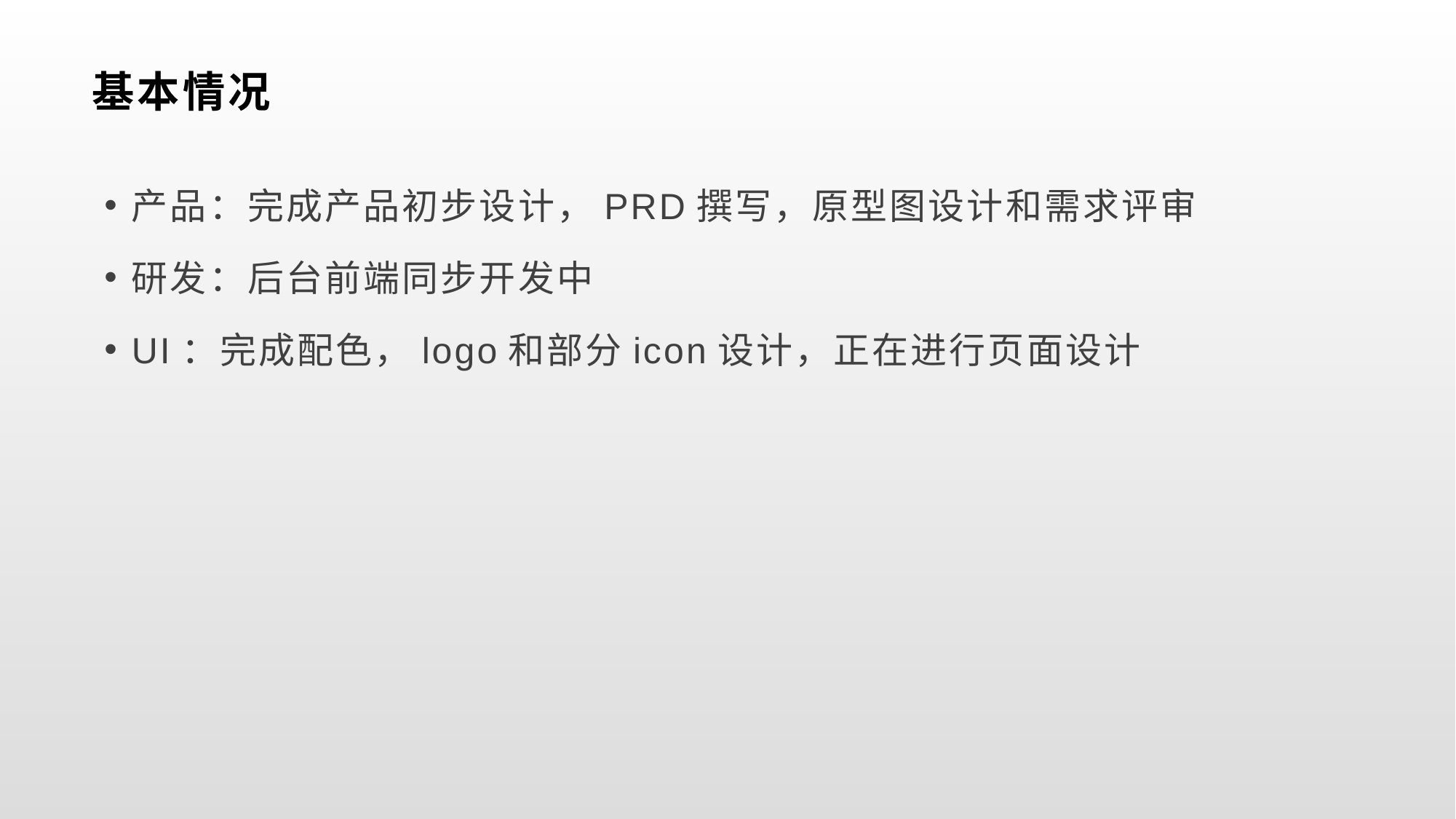

# 基本情况
产品：完成产品初步设计，PRD撰写，原型图设计和需求评审
研发：后台前端同步开发中
UI：完成配色，logo和部分icon设计，正在进行页面设计